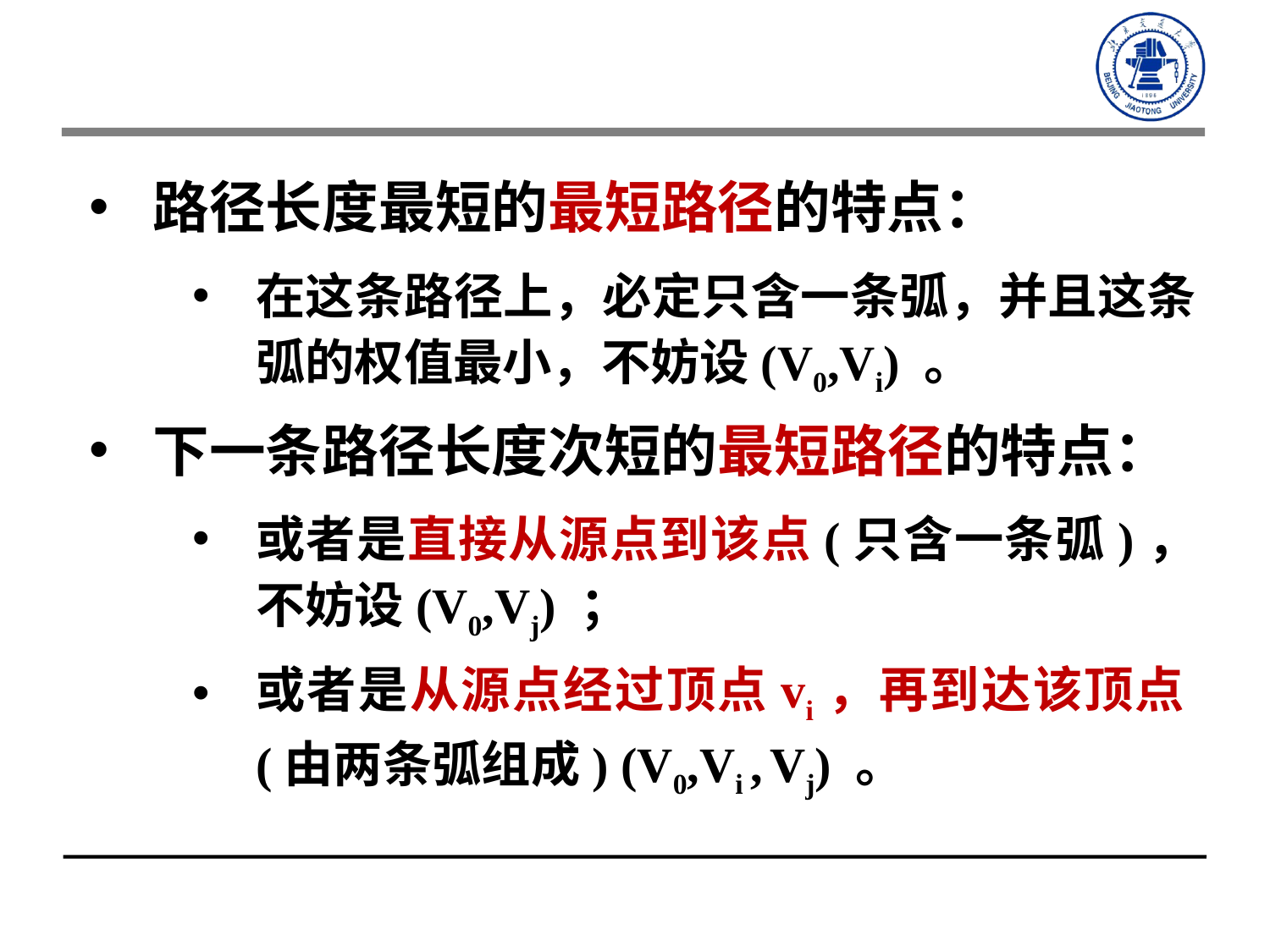

路径长度最短的最短路径的特点：
在这条路径上，必定只含一条弧，并且这条弧的权值最小，不妨设(V0,Vi) 。
下一条路径长度次短的最短路径的特点：
或者是直接从源点到该点(只含一条弧)，不妨设(V0,Vj) ；
或者是从源点经过顶点vi，再到达该顶点(由两条弧组成) (V0,Vi , Vj) 。